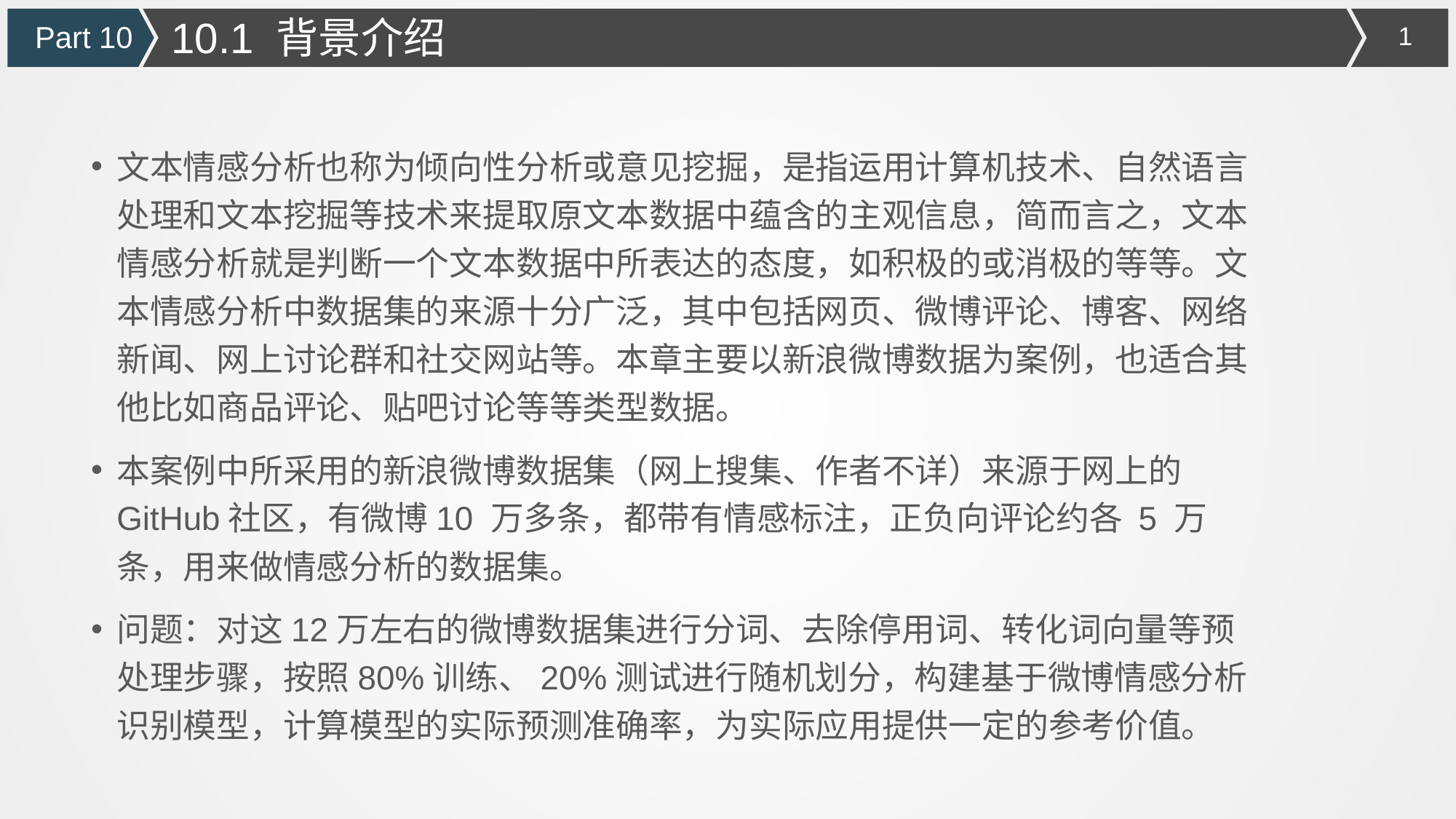

10.1 背景介绍
Part 10
文本情感分析也称为倾向性分析或意见挖掘，是指运用计算机技术、自然语言处理和文本挖掘等技术来提取原文本数据中蕴含的主观信息，简而言之，文本情感分析就是判断一个文本数据中所表达的态度，如积极的或消极的等等。文本情感分析中数据集的来源十分广泛，其中包括网页、微博评论、博客、网络新闻、网上讨论群和社交网站等。本章主要以新浪微博数据为案例，也适合其他比如商品评论、贴吧讨论等等类型数据。
本案例中所采用的新浪微博数据集（网上搜集、作者不详）来源于网上的GitHub社区，有微博10 万多条，都带有情感标注，正负向评论约各 5 万条，用来做情感分析的数据集。
问题：对这12万左右的微博数据集进行分词、去除停用词、转化词向量等预处理步骤，按照80%训练、20%测试进行随机划分，构建基于微博情感分析识别模型，计算模型的实际预测准确率，为实际应用提供一定的参考价值。